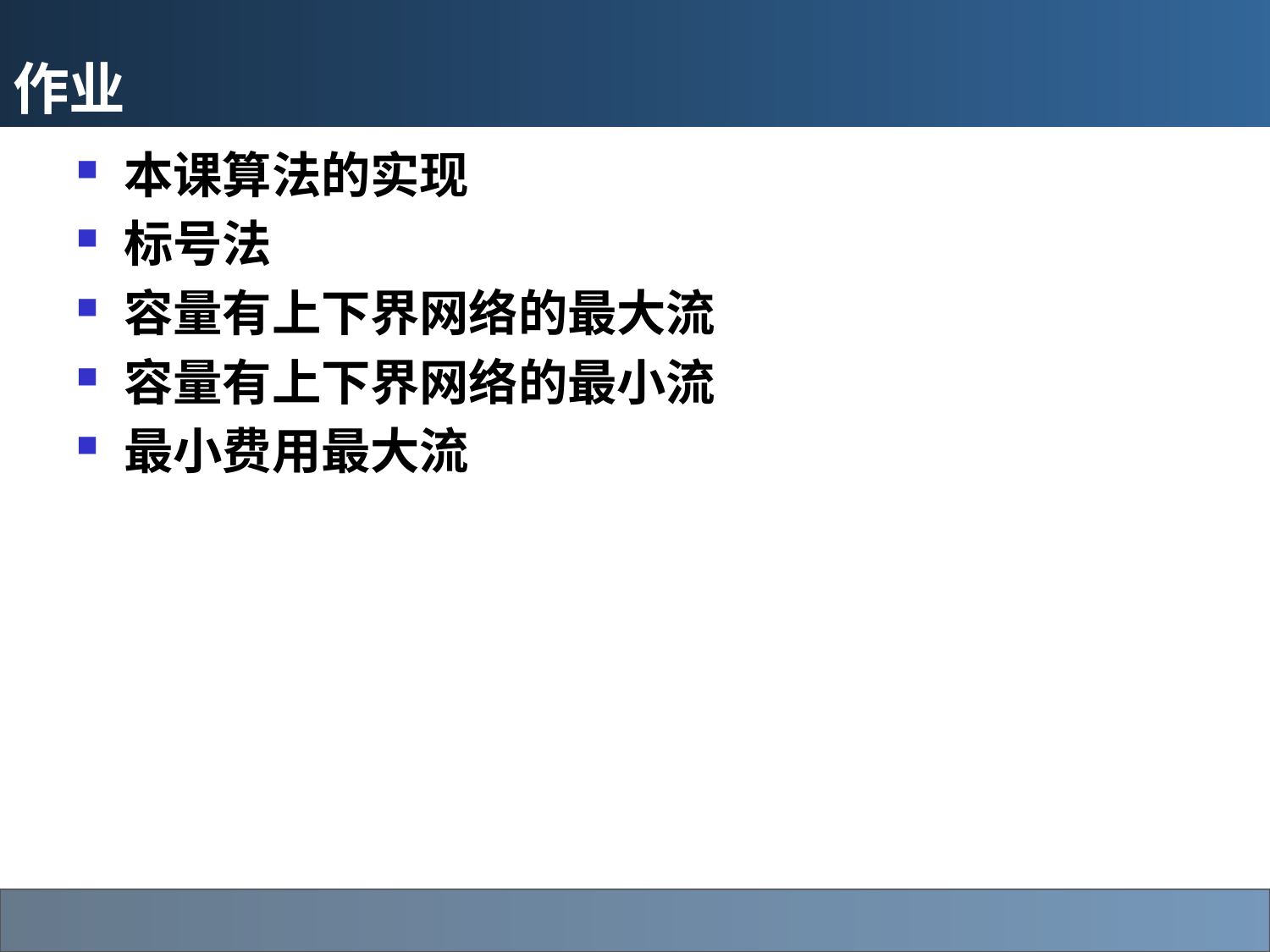

# 作业
本课算法的实现
标号法
容量有上下界网络的最大流
容量有上下界网络的最小流
最小费用最大流